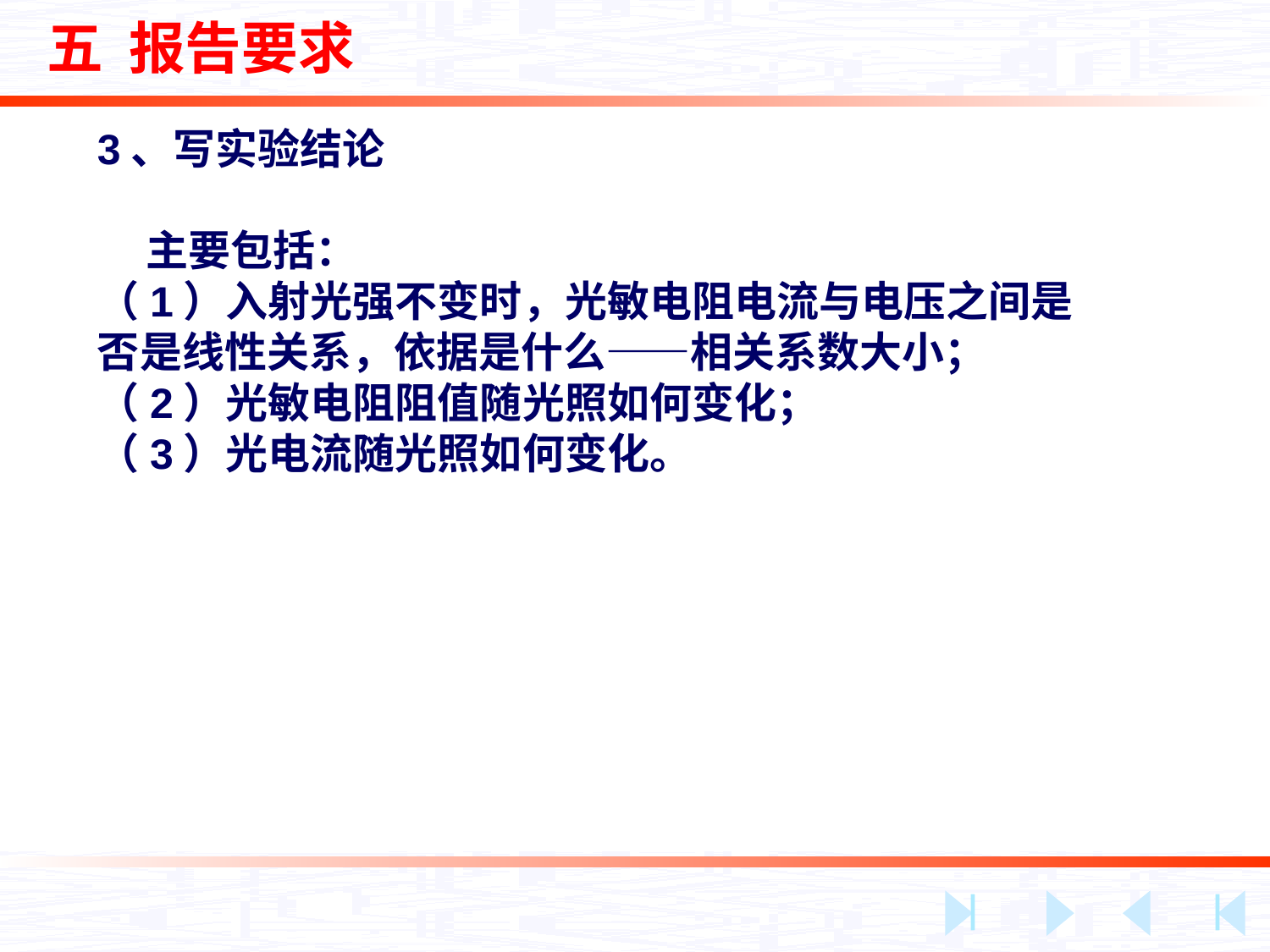

五  报告要求
3、写实验结论

    主要包括：
（1）入射光强不变时，光敏电阻电流与电压之间是否是线性关系，依据是什么——相关系数大小；
（2）光敏电阻阻值随光照如何变化；
（3）光电流随光照如何变化。